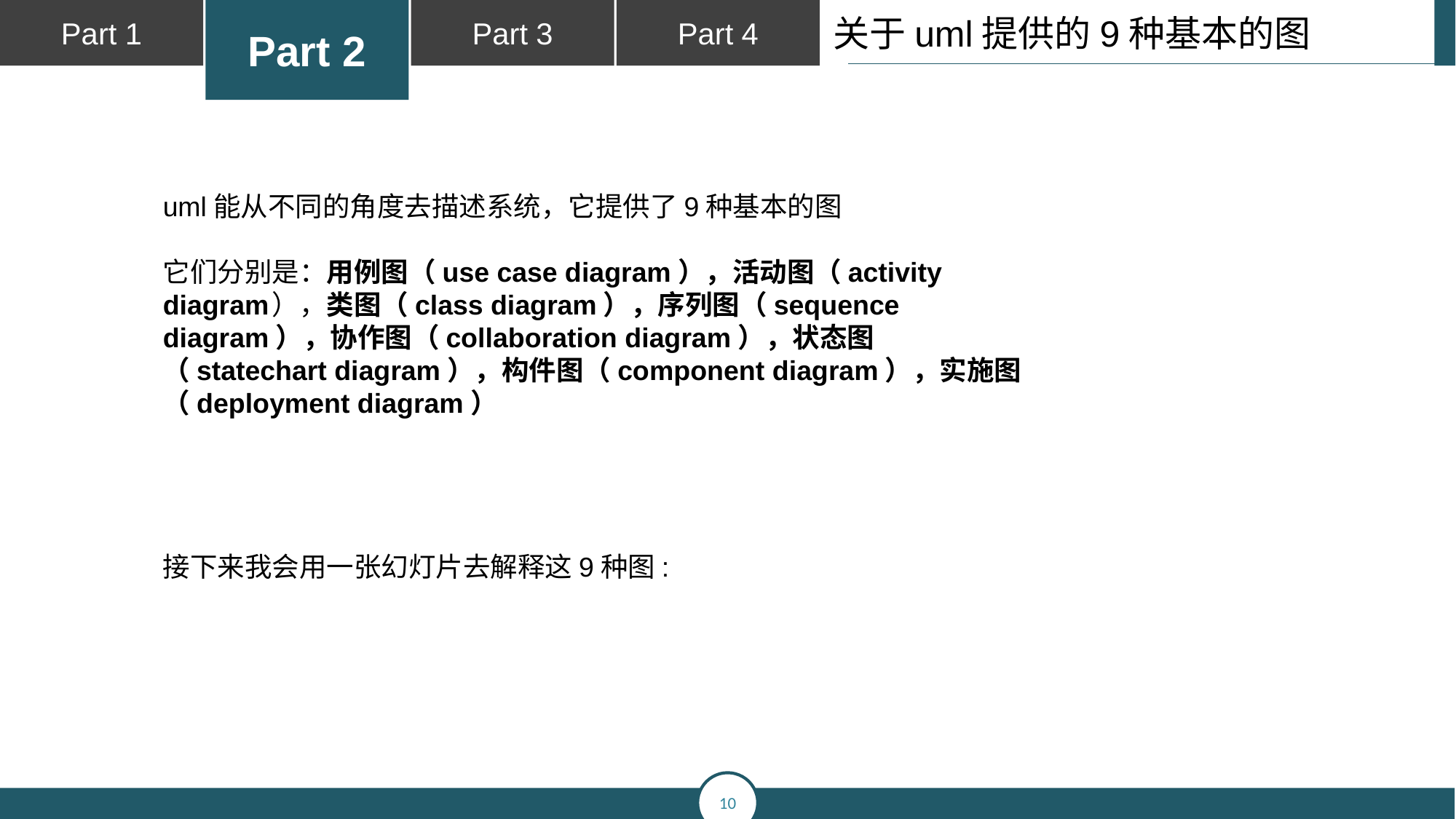

关于uml提供的9种基本的图
uml能从不同的角度去描述系统，它提供了9种基本的图

它们分别是：用例图（use case diagram），活动图（activity diagram	），类图（class diagram），序列图（sequence diagram），协作图（collaboration diagram），状态图（statechart diagram），构件图（component diagram），实施图（deployment diagram）

接下来我会用一张幻灯片去解释这9种图: